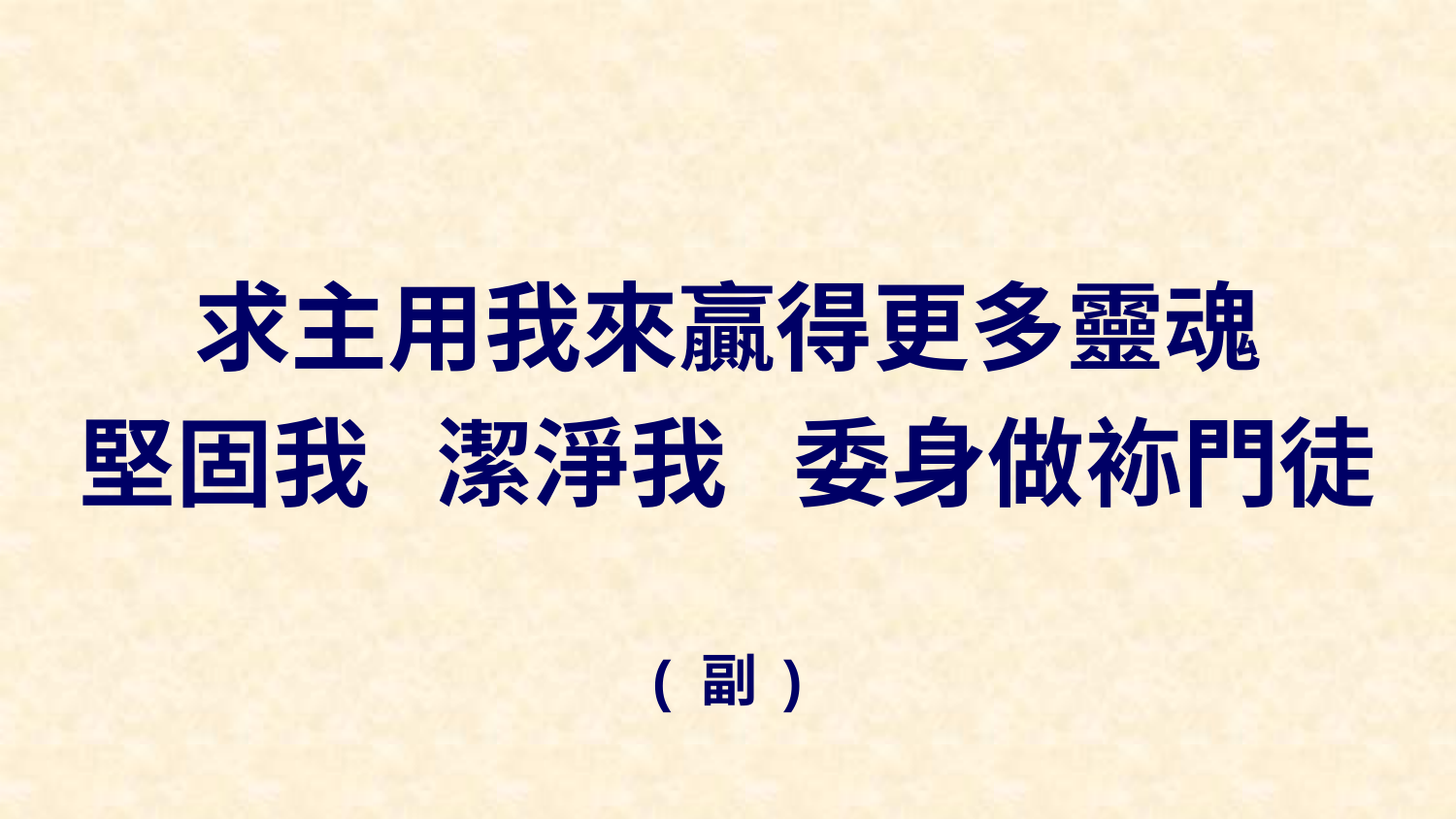

求主用我來贏得更多靈魂
堅固我   潔淨我   委身做袮門徒
( 副 )